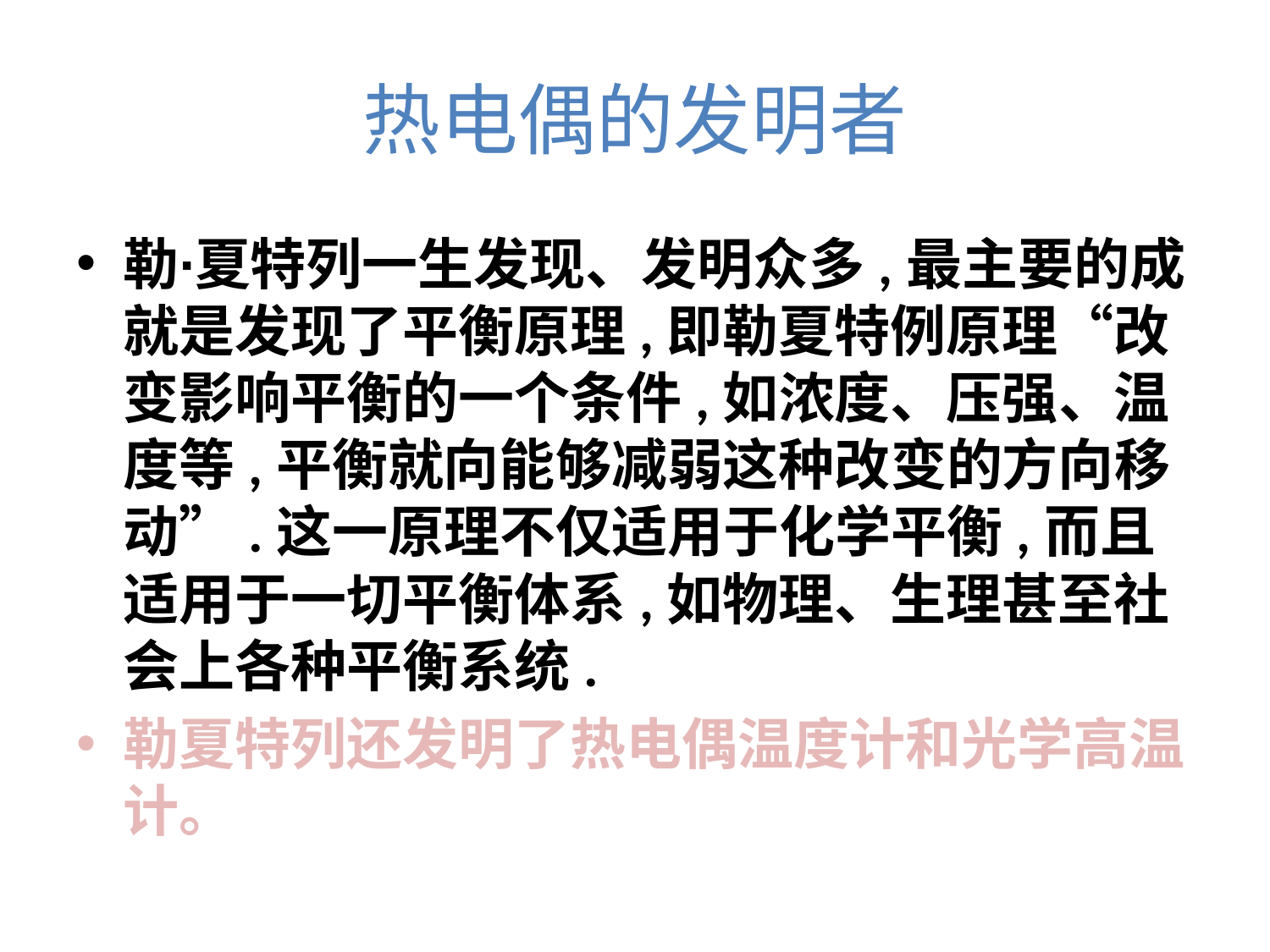

# 热电偶的发明者
勒∙夏特列一生发现、发明众多,最主要的成就是发现了平衡原理,即勒夏特例原理“改变影响平衡的一个条件,如浓度、压强、温度等,平衡就向能够减弱这种改变的方向移动”.这一原理不仅适用于化学平衡,而且适用于一切平衡体系,如物理、生理甚至社会上各种平衡系统.
勒夏特列还发明了热电偶温度计和光学高温计。